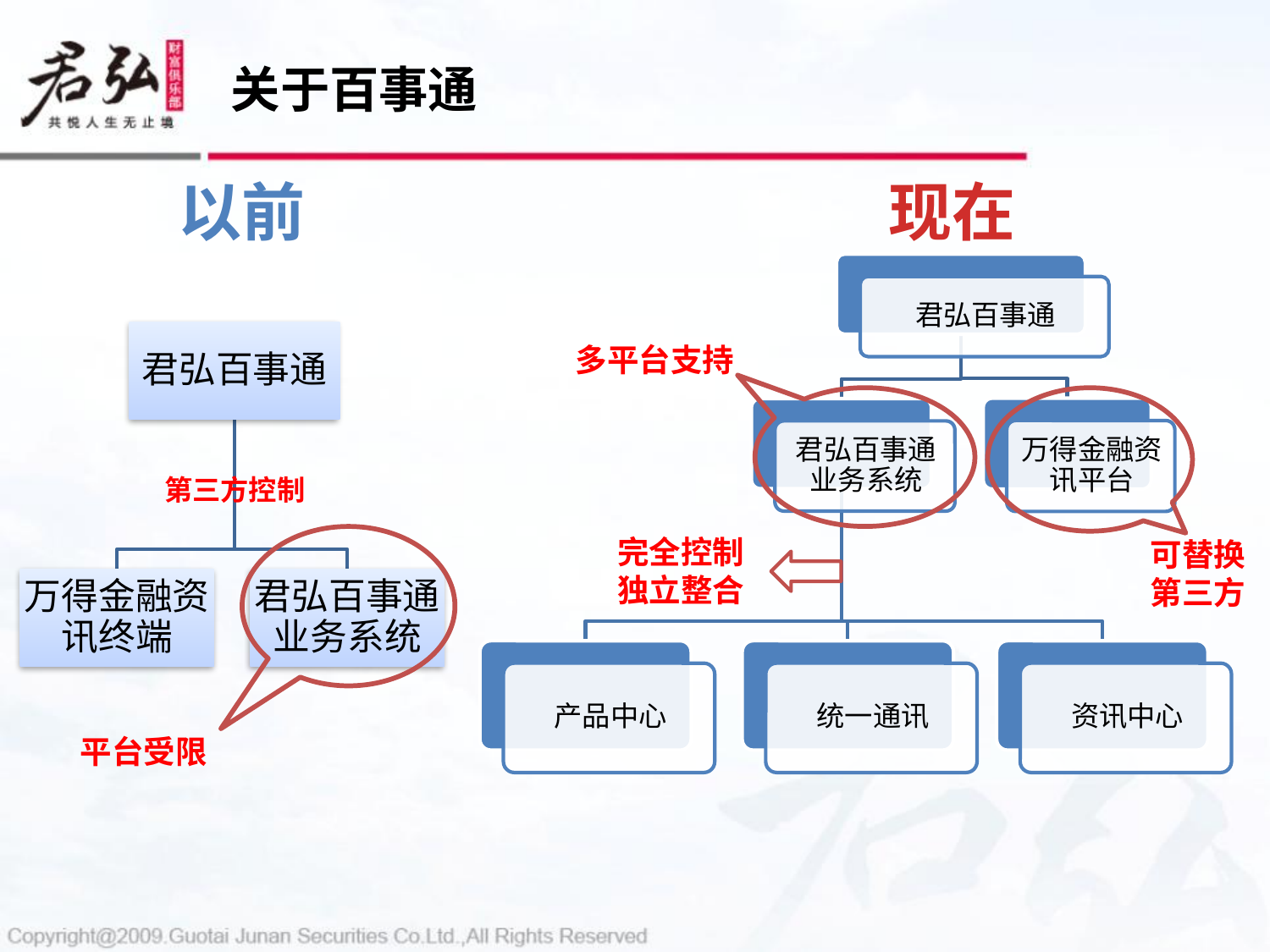

# 关于百事通
以前
现在
君弘百事通
君弘百事通业务系统
产品中心
统一通讯
资讯中心
万得金融资讯平台
君弘百事通
万得金融资讯终端
君弘百事通业务系统
多平台支持

第三方控制

完全控制
独立整合
可替换第三方

平台受限